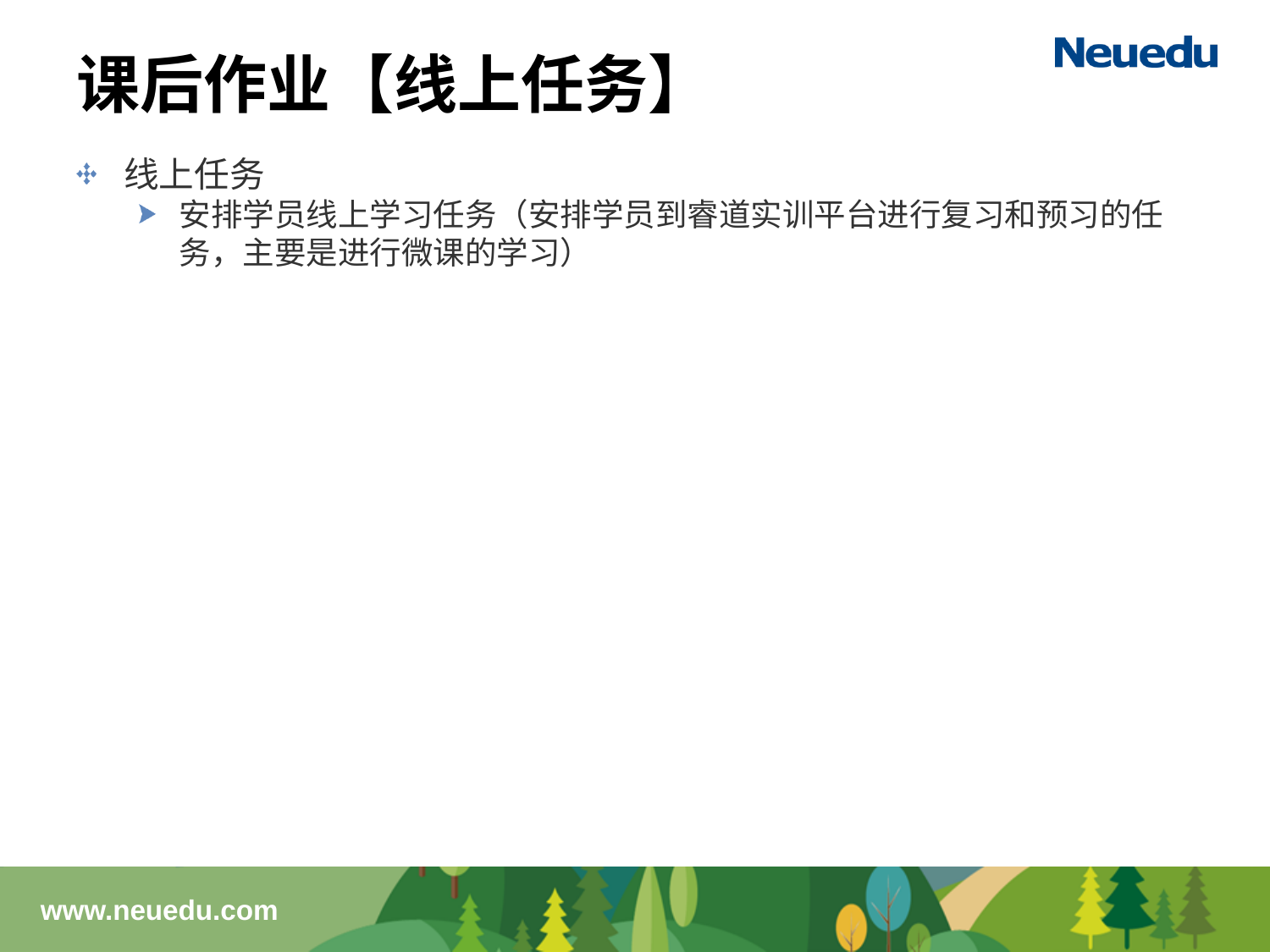

# 课后作业【线上任务】
线上任务
安排学员线上学习任务（安排学员到睿道实训平台进行复习和预习的任务，主要是进行微课的学习）